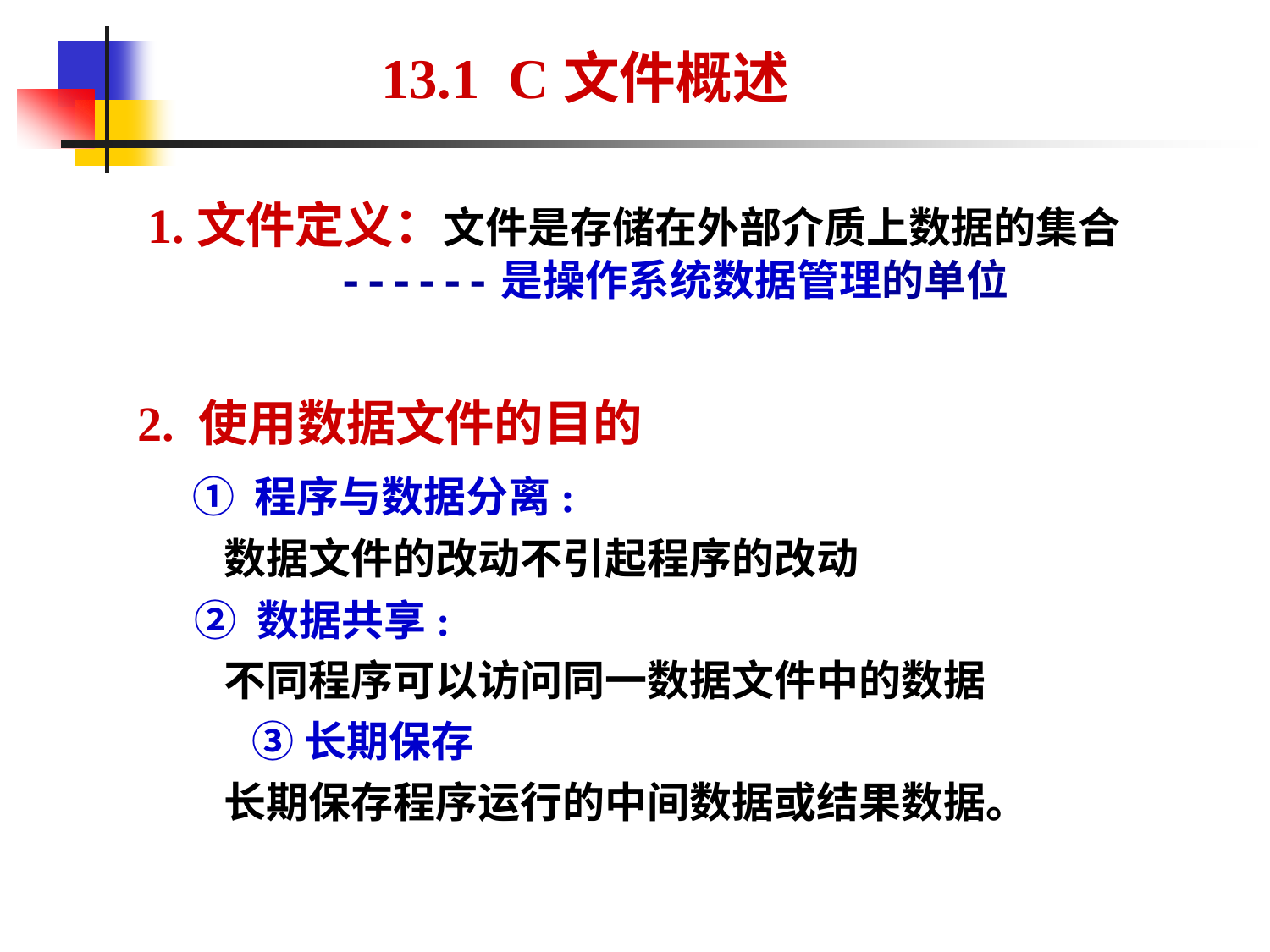

# 13.1  C文件概述
1.文件定义：文件是存储在外部介质上数据的集合
     ------是操作系统数据管理的单位
2. 使用数据文件的目的
     ① 程序与数据分离:
        数据文件的改动不引起程序的改动
      ② 数据共享:
        不同程序可以访问同一数据文件中的数据
            ③长期保存
        长期保存程序运行的中间数据或结果数据。